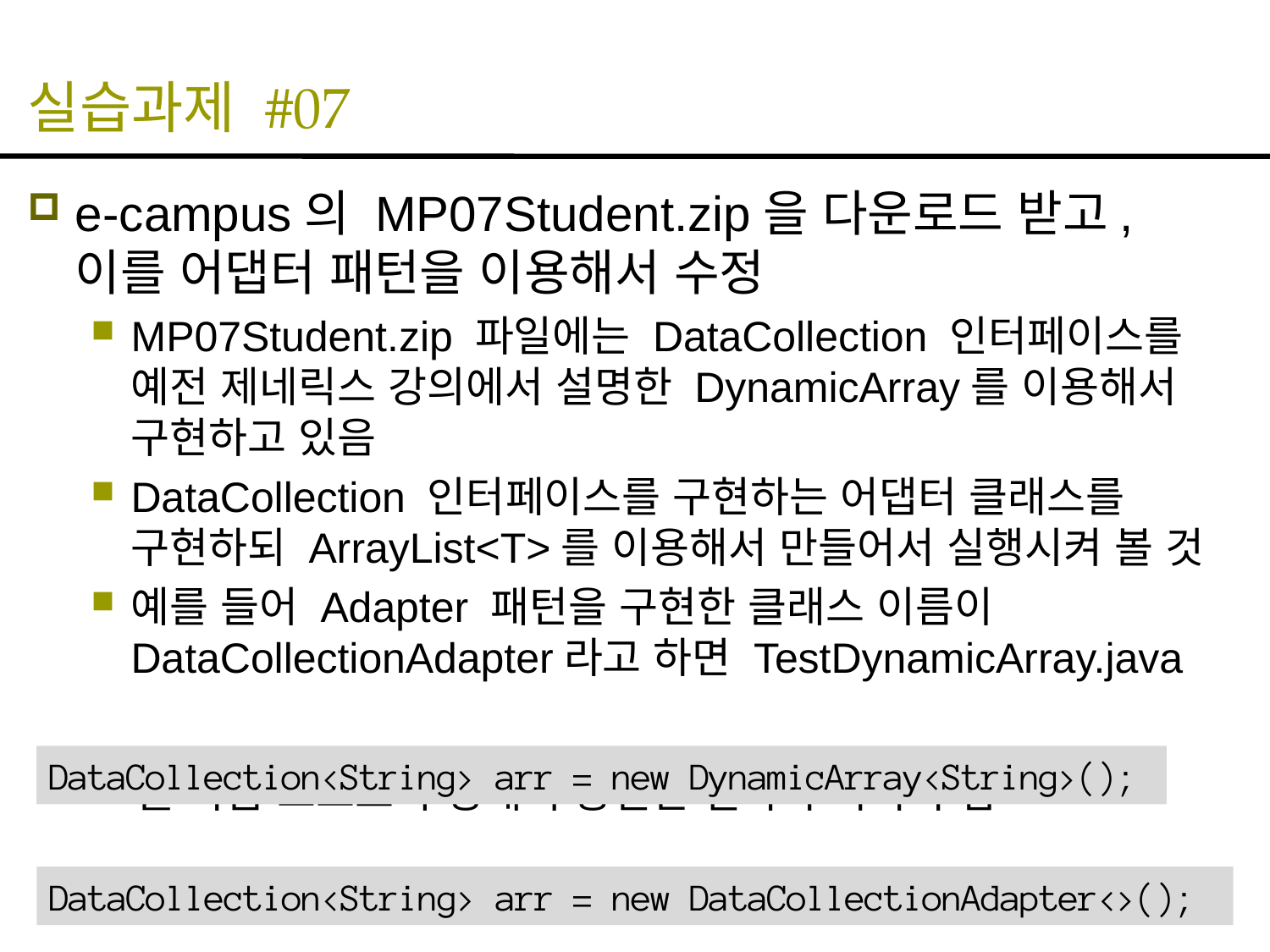

# 실습과제 #07
e-campus의 MP07Student.zip을 다운로드 받고, 이를 어댑터 패턴을 이용해서 수정
MP07Student.zip 파일에는 DataCollection 인터페이스를 예전 제네릭스 강의에서 설명한 DynamicArray를 이용해서 구현하고 있음
DataCollection 인터페이스를 구현하는 어댑터 클래스를 구현하되 ArrayList<T>를 이용해서 만들어서 실행시켜 볼 것
예를 들어 Adapter 패턴을 구현한 클래스 이름이 DataCollectionAdapter라고 하면 TestDynamicArray.java

   를 다음 코드로 수정해서 동일한 결과가 나와야 함
DataCollection<String> arr = new DynamicArray<String>();
DataCollection<String> arr = new DataCollectionAdapter<>();